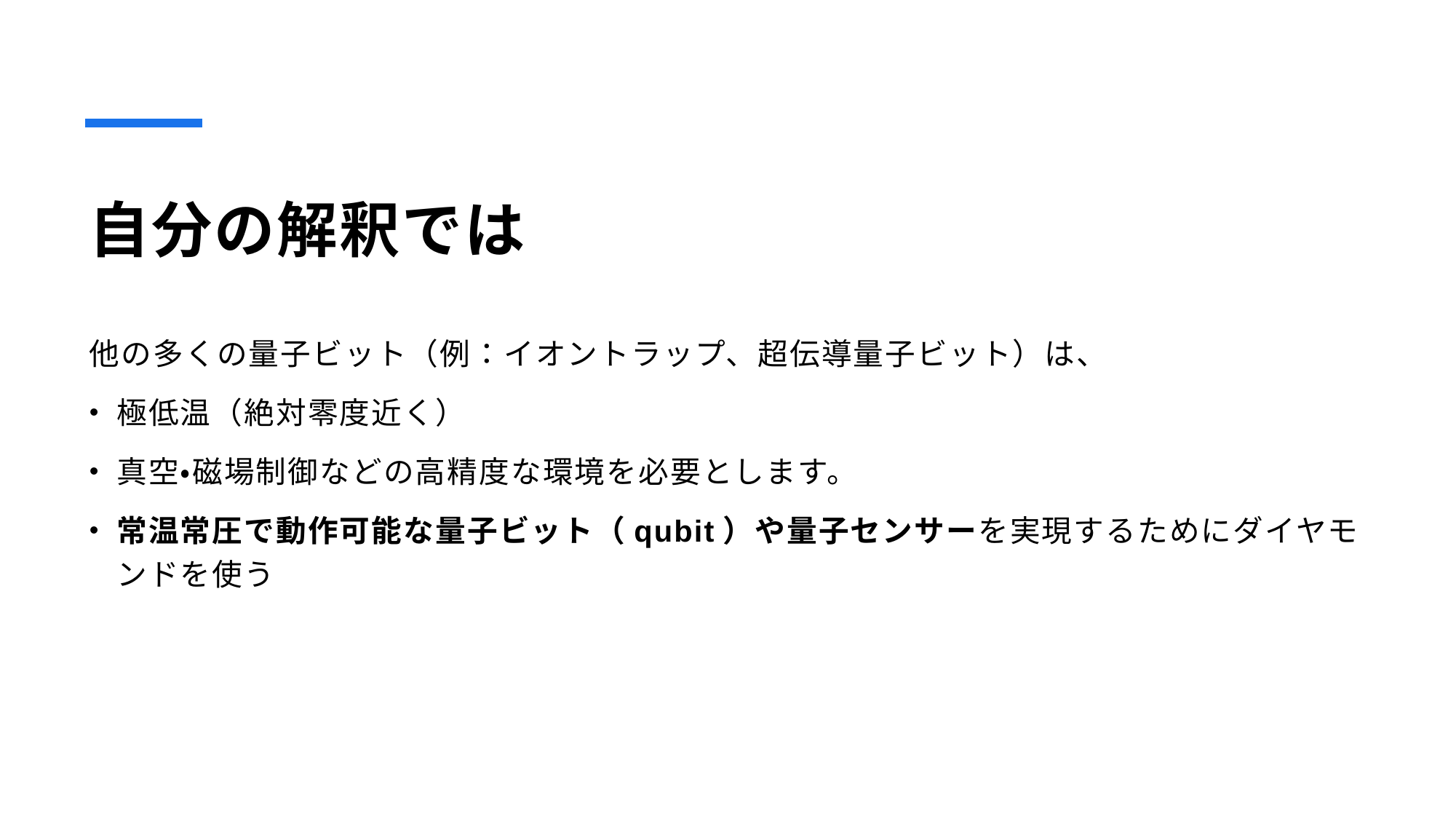

# 自分の解釈では
他の多くの量子ビット（例：イオントラップ、超伝導量子ビット）は、
極低温（絶対零度近く）
真空・磁場制御などの高精度な環境を必要とします。
常温常圧で動作可能な量子ビット（qubit）や量子センサーを実現するためにダイヤモンドを使う